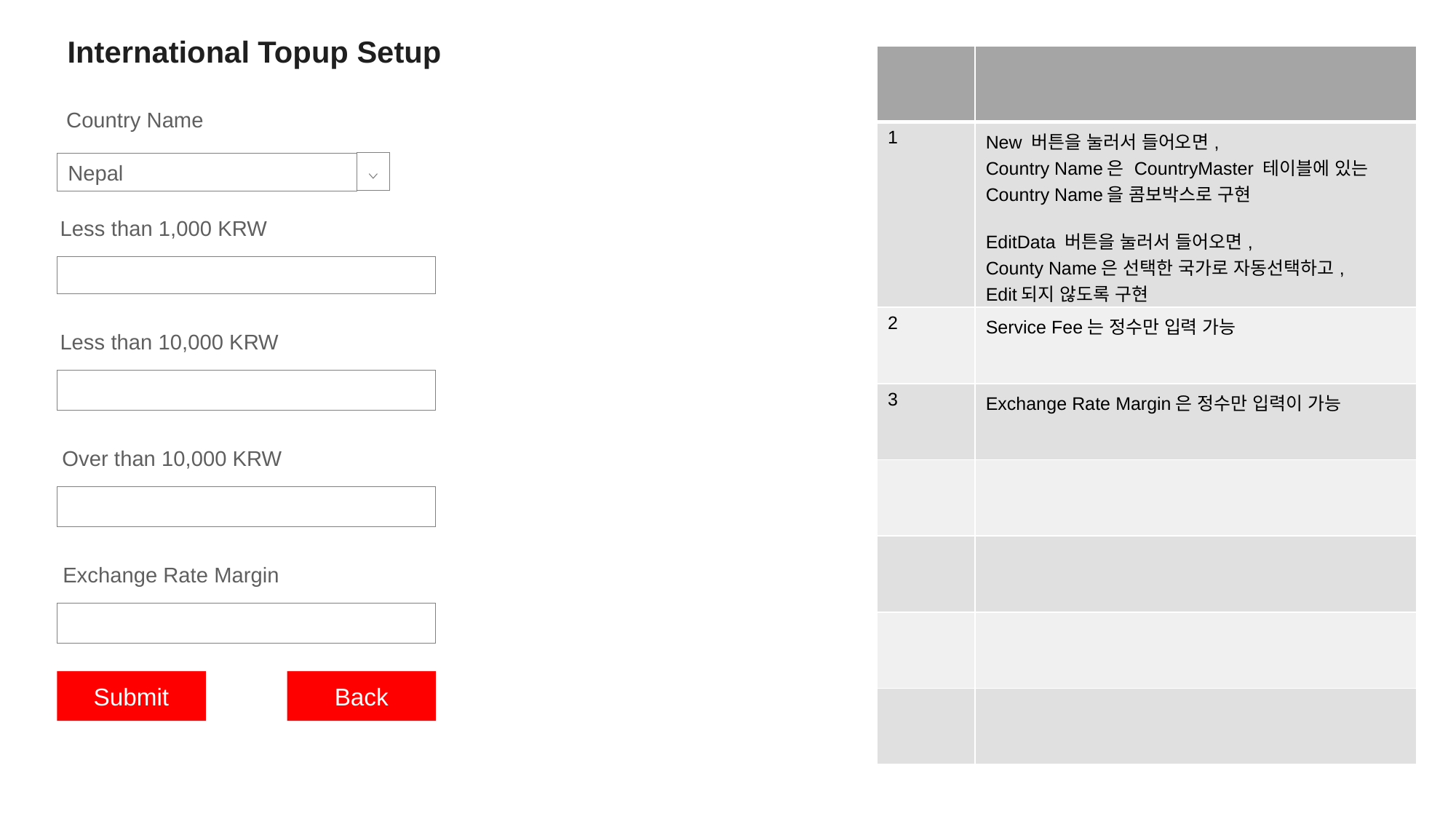

International Topup Setup
|  |  |
| --- | --- |
| 1 | New 버튼을 눌러서 들어오면, Country Name은 CountryMaster 테이블에 있는 Country Name을 콤보박스로 구현 EditData 버튼을 눌러서 들어오면, County Name은 선택한 국가로 자동선택하고, Edit되지 않도록 구현 |
| 2 | Service Fee는 정수만 입력 가능 |
| 3 | Exchange Rate Margin은 정수만 입력이 가능 |
|  |  |
|  |  |
|  |  |
|  |  |
Country Name

Nepal

Less than 1,000 KRW

Less than 10,000 KRW

Over than 10,000 KRW

Exchange Rate Margin

Submit
Back